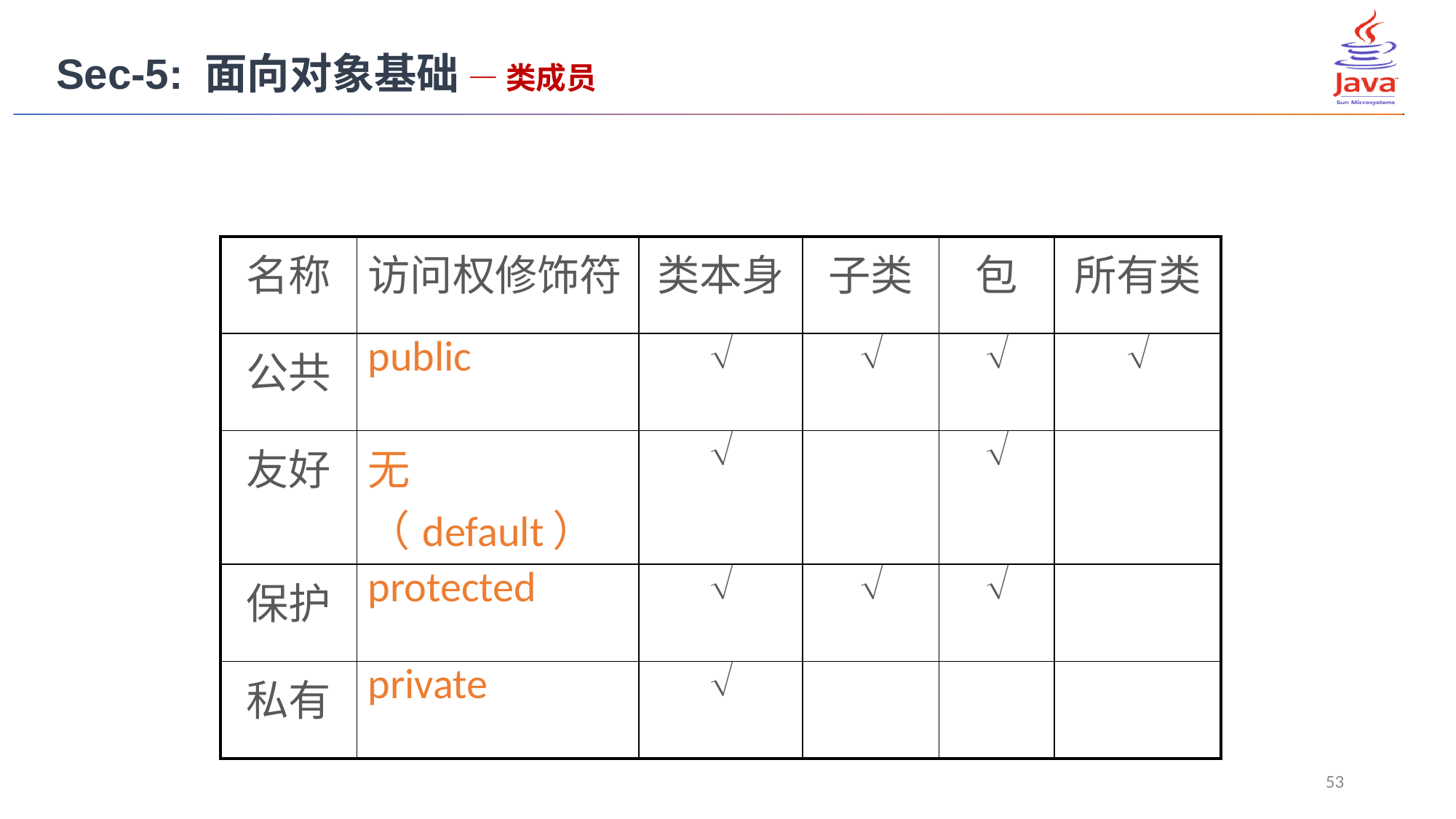

Sec-5: 面向对象基础 — 类成员
| 名称 | 访问权修饰符 | 类本身 | 子类 | 包 | 所有类 |
| --- | --- | --- | --- | --- | --- |
| 公共 | public | √ | √ | √ | √ |
| 友好 | 无（default） | √ |  | √ |  |
| 保护 | protected | √ | √ | √ |  |
| 私有 | private | √ |  |  |  |
53